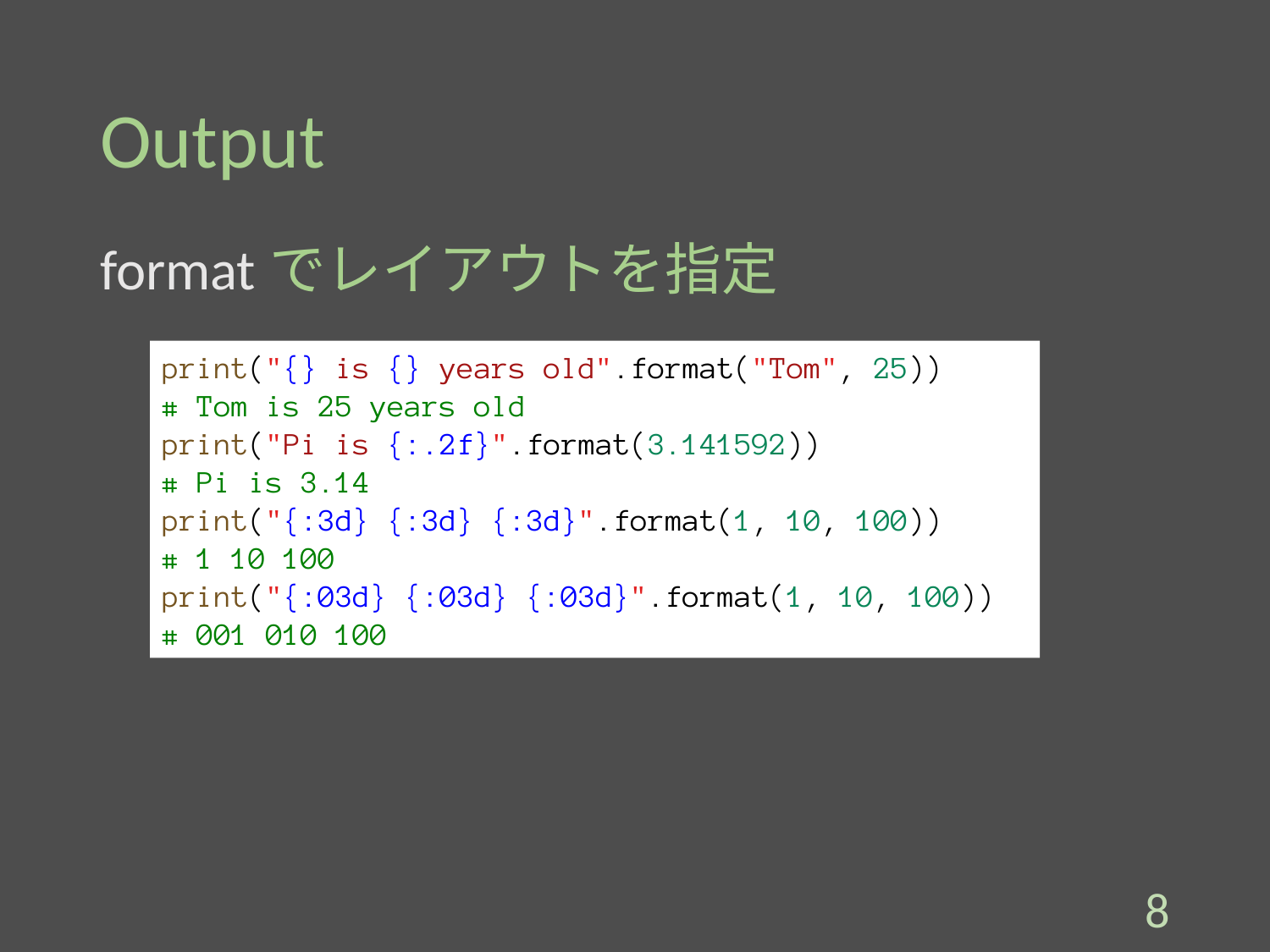

# Output
formatでレイアウトを指定
print("{} is {} years old".format("Tom", 25))
# Tom is 25 years old
print("Pi is {:.2f}".format(3.141592))
# Pi is 3.14
print("{:3d} {:3d} {:3d}".format(1, 10, 100))
# 1 10 100
print("{:03d} {:03d} {:03d}".format(1, 10, 100))
# 001 010 100
8